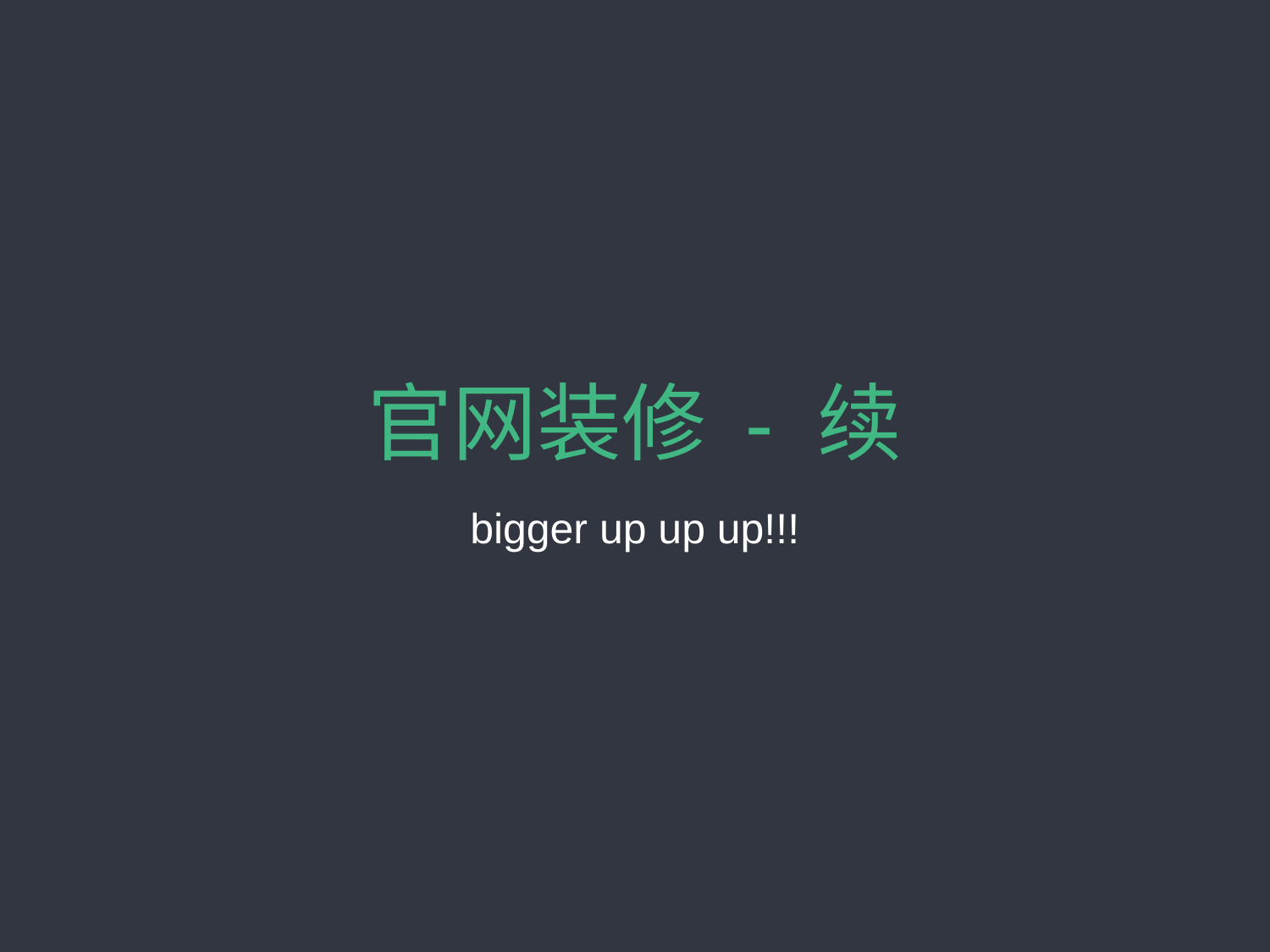

# 官网装修 - 续
bigger up up up!!!